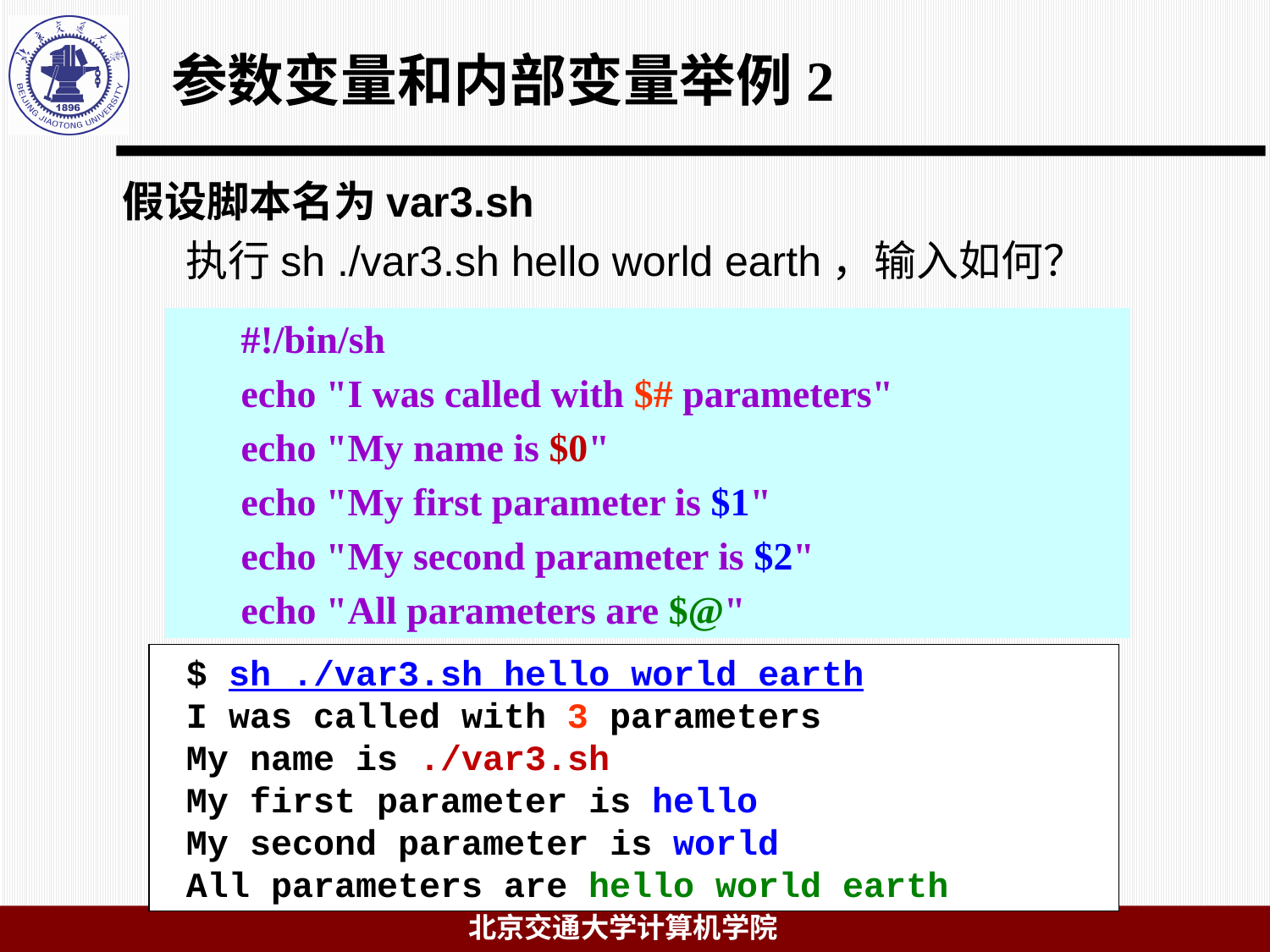

# 参数变量和内部变量举例2
假设脚本名为var3.sh
执行sh ./var3.sh hello world earth，输入如何？
#!/bin/sh
echo "I was called with $# parameters"
echo "My name is $0"
echo "My first parameter is $1"
echo "My second parameter is $2"
echo "All parameters are $@"
$ sh ./var3.sh hello world earth
I was called with 3 parameters
My name is ./var3.sh
My first parameter is hello
My second parameter is world
All parameters are hello world earth